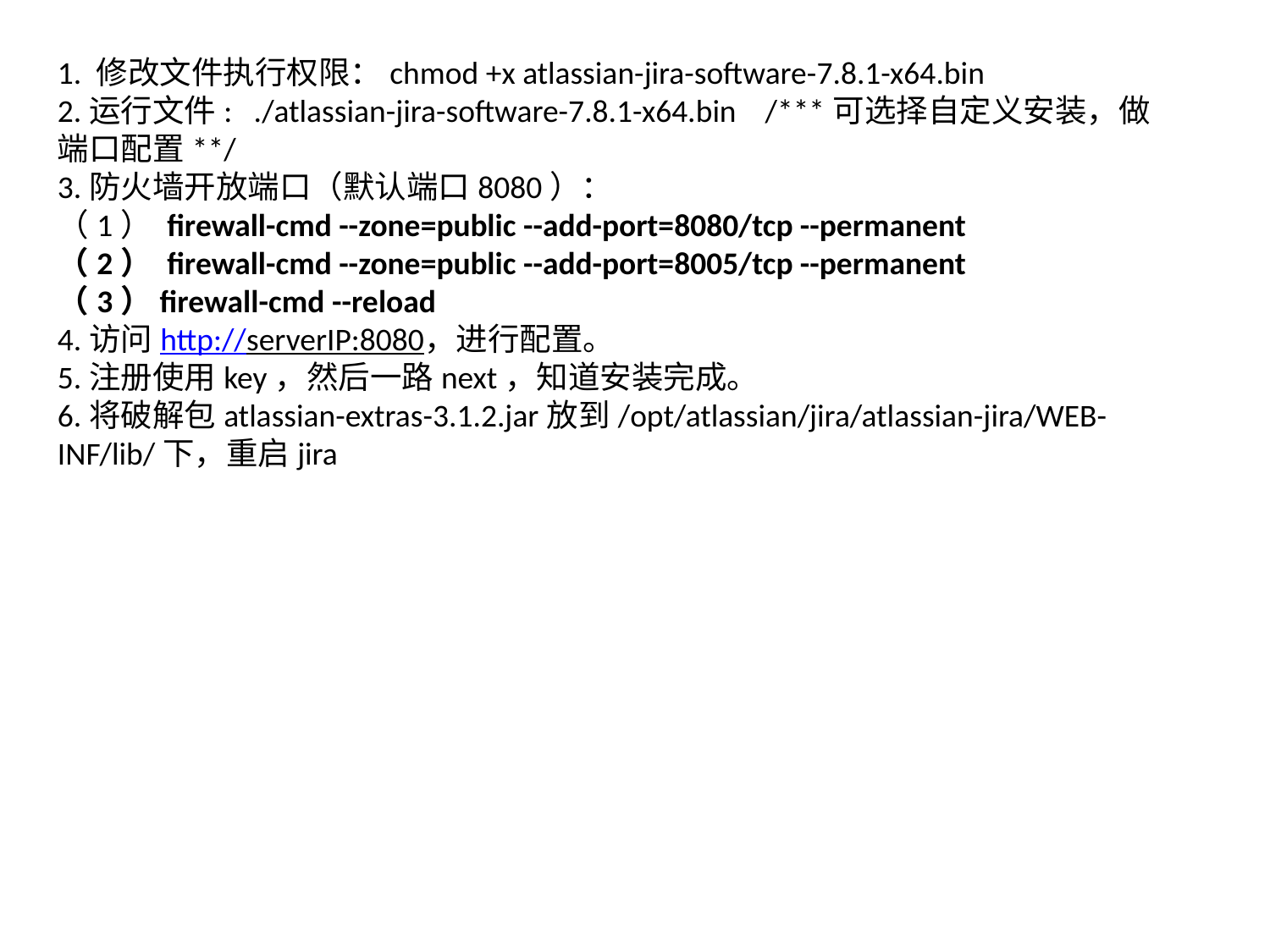

1. 修改文件执行权限：chmod +x atlassian-jira-software-7.8.1-x64.bin
2.运行文件:   ./atlassian-jira-software-7.8.1-x64.bin    /***可选择自定义安装，做端口配置**/
3.防火墙开放端口（默认端口8080）：
（1） firewall-cmd --zone=public --add-port=8080/tcp --permanent
（2） firewall-cmd --zone=public --add-port=8005/tcp --permanent
（3）firewall-cmd --reload
4.访问http://serverIP:8080，进行配置。
5.注册使用key，然后一路next，知道安装完成。
6.将破解包atlassian-extras-3.1.2.jar放到/opt/atlassian/jira/atlassian-jira/WEB-INF/lib/下，重启jira